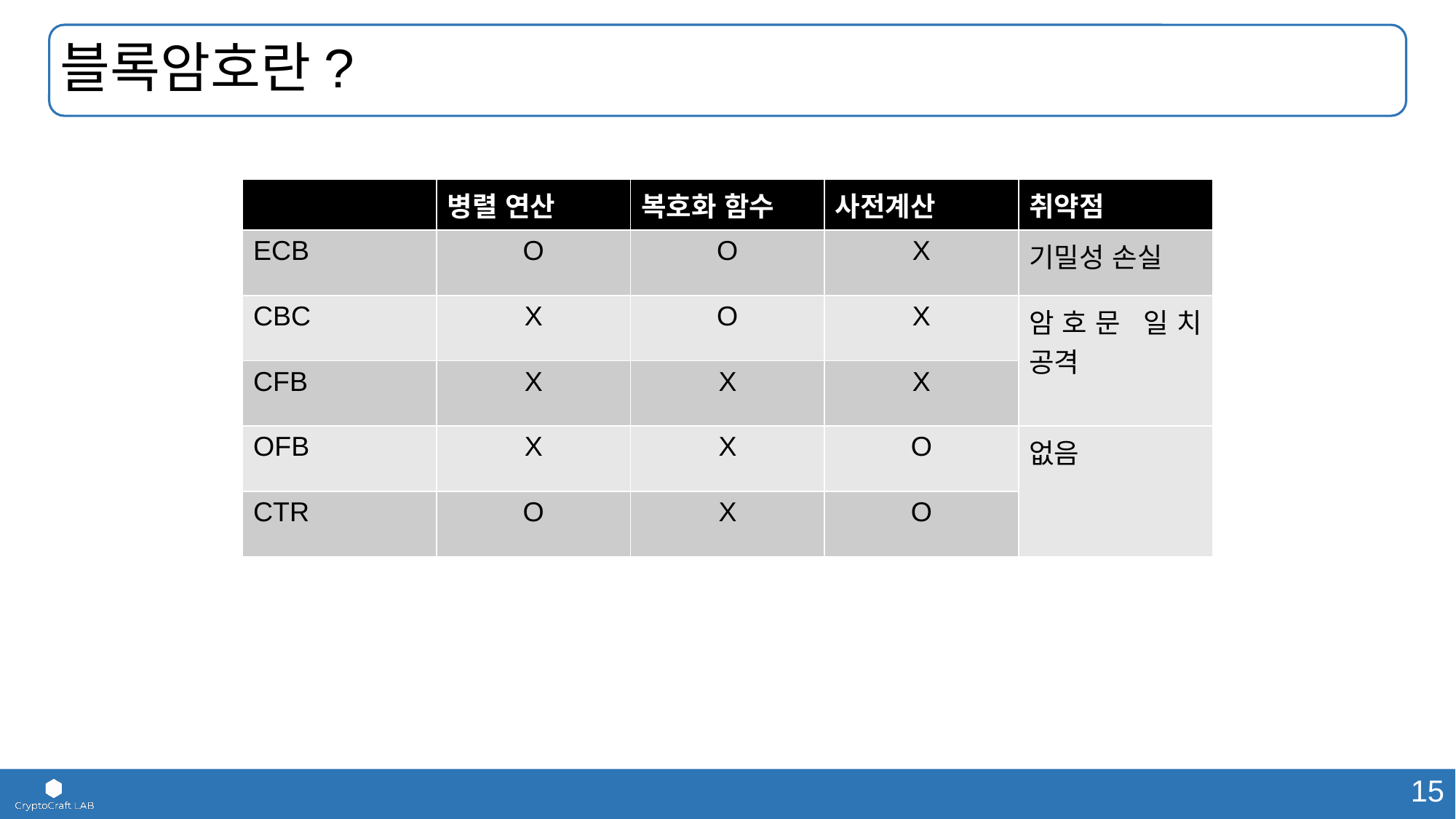

# 블록암호란?

|  | 병렬 연산 | 복호화 함수 | 사전계산 | 취약점 |
| --- | --- | --- | --- | --- |
| ECB | O | O | X | 기밀성 손실 |
| CBC | X | O | X | 암호문 일치 공격 |
| CFB | X | X | X |  |
| OFB | X | X | O | 없음 |
| CTR | O | X | O |  |